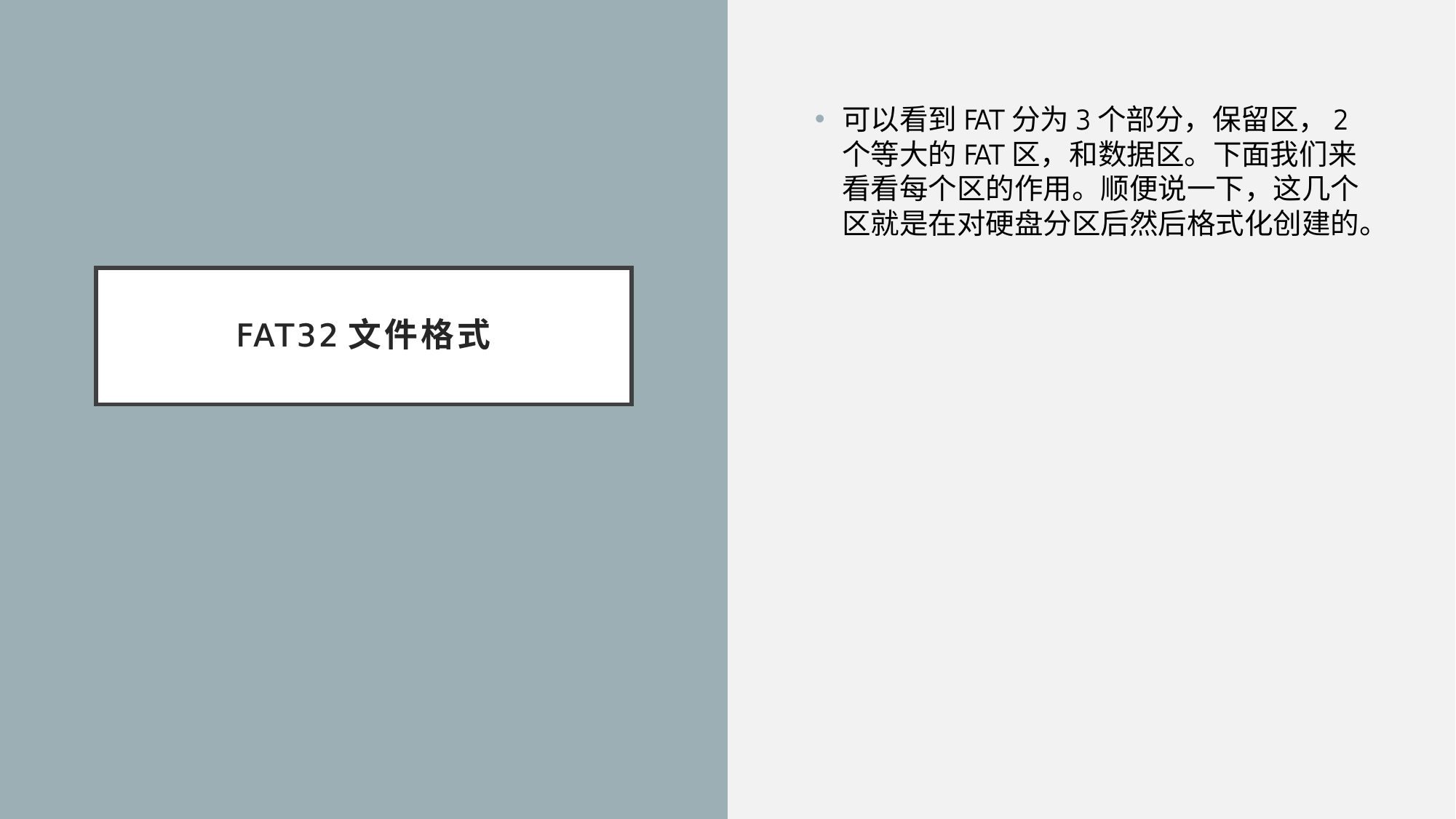

可以看到FAT分为3个部分，保留区，2个等大的FAT区，和数据区。下面我们来看看每个区的作用。顺便说一下，这几个区就是在对硬盘分区后然后格式化创建的。
# FAT32文件格式